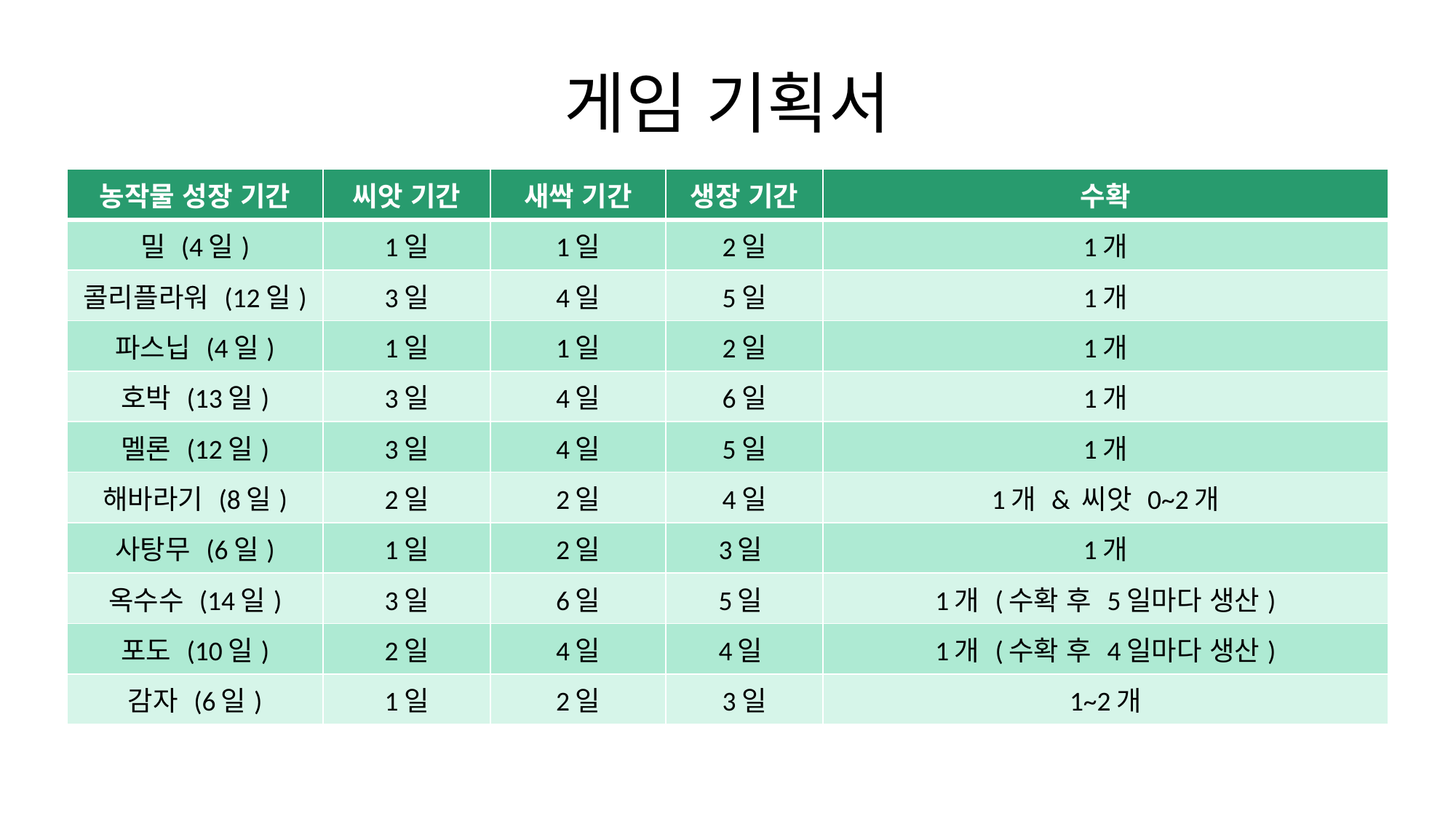

# 게임 기획서
| 농작물 성장 기간 | 씨앗 기간 | 새싹 기간 | 생장 기간 | 수확 |
| --- | --- | --- | --- | --- |
| 밀 (4일) | 1일 | 1일 | 2일 | 1개 |
| 콜리플라워 (12일) | 3일 | 4일 | 5일 | 1개 |
| 파스닙 (4일) | 1일 | 1일 | 2일 | 1개 |
| 호박 (13일) | 3일 | 4일 | 6일 | 1개 |
| 멜론 (12일) | 3일 | 4일 | 5일 | 1개 |
| 해바라기 (8일) | 2일 | 2일 | 4일 | 1개 & 씨앗 0~2개 |
| 사탕무 (6일) | 1일 | 2일 | 3일 | 1개 |
| 옥수수 (14일) | 3일 | 6일 | 5일 | 1개 (수확 후 5일마다 생산) |
| 포도 (10일) | 2일 | 4일 | 4일 | 1개 (수확 후 4일마다 생산) |
| 감자 (6일) | 1일 | 2일 | 3일 | 1~2개 |